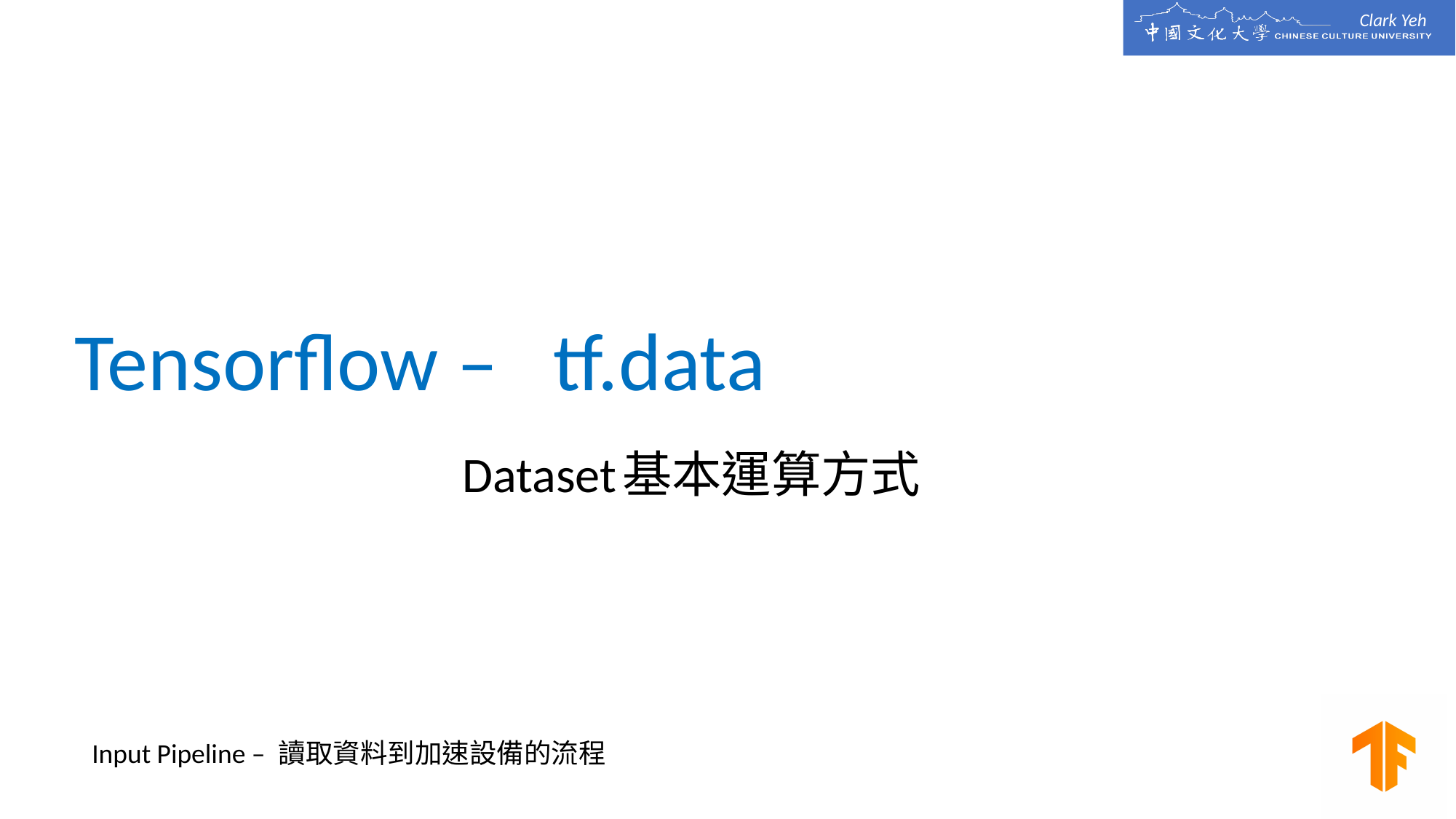

Tensorflow –   tf.data
Dataset基本運算方式
Input Pipeline – 讀取資料到加速設備的流程